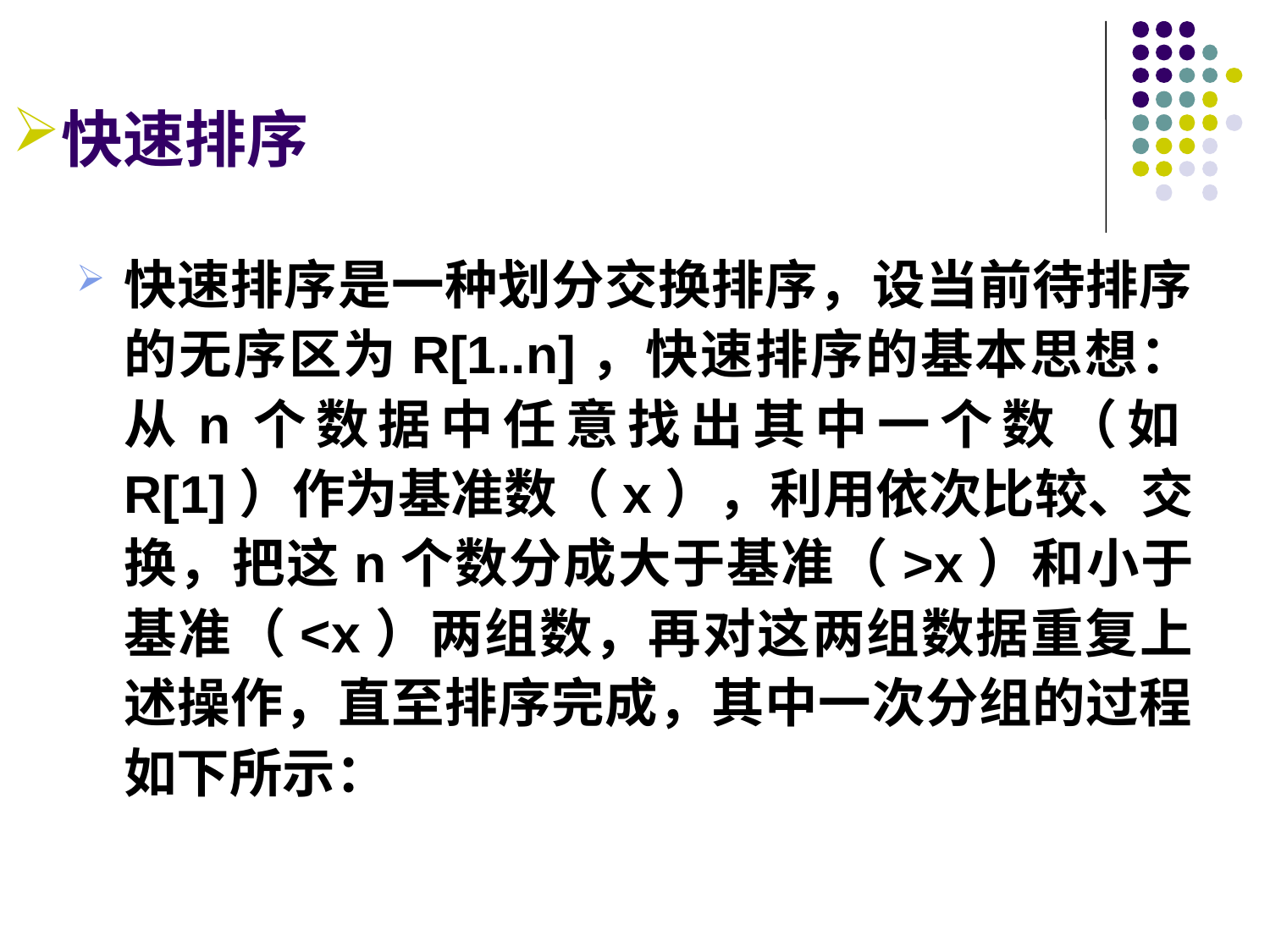

快速排序
快速排序是一种划分交换排序，设当前待排序的无序区为R[1..n]，快速排序的基本思想：从n个数据中任意找出其中一个数（如R[1]）作为基准数（x），利用依次比较、交换，把这n个数分成大于基准（>x）和小于基准（<x）两组数，再对这两组数据重复上述操作，直至排序完成，其中一次分组的过程如下所示：